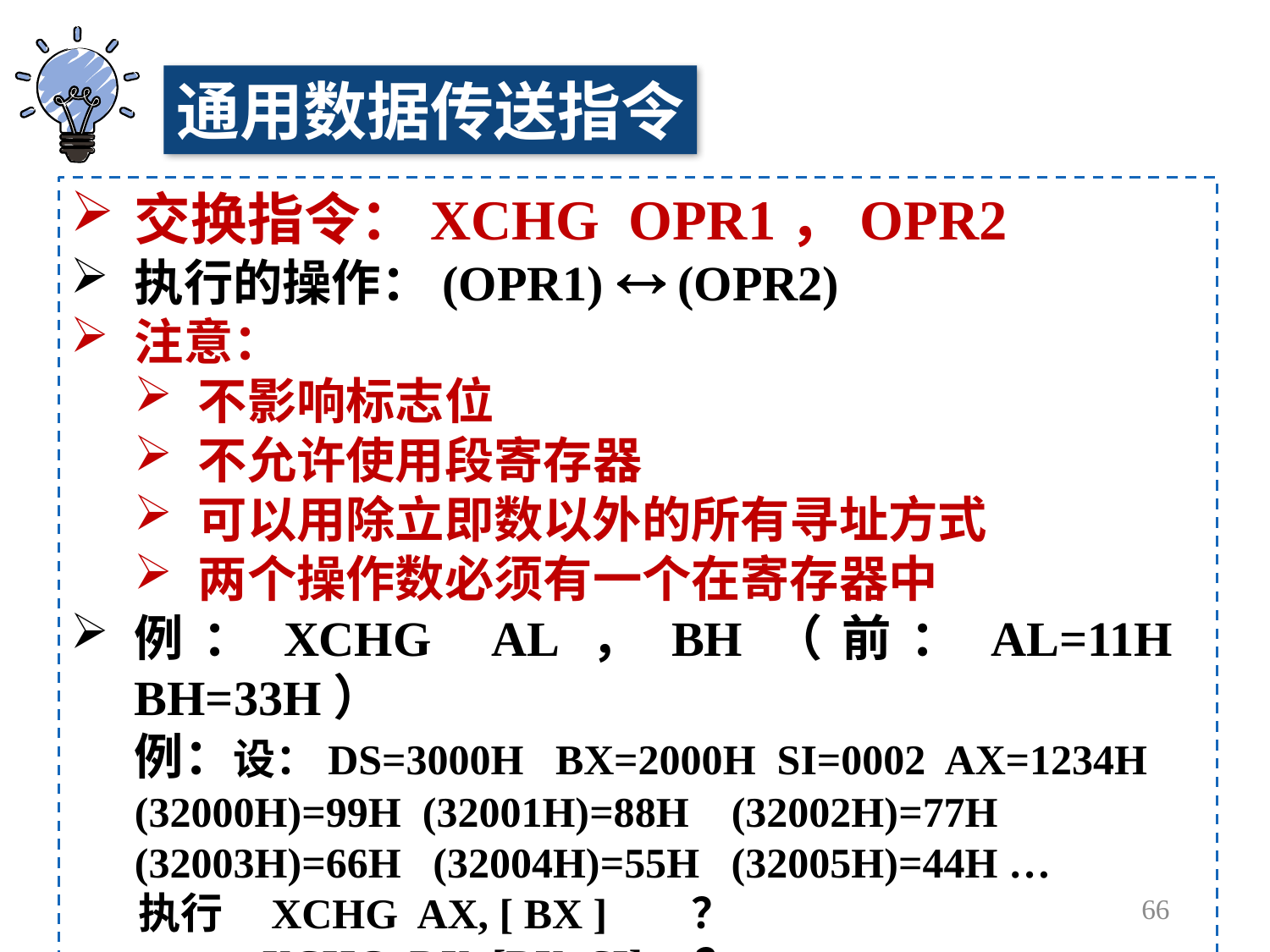

通用数据传送指令
交换指令：XCHG  OPR1，OPR2
执行的操作：(OPR1) ↔ (OPR2)
注意：
不影响标志位
不允许使用段寄存器
可以用除立即数以外的所有寻址方式
两个操作数必须有一个在寄存器中
例：XCHG  AL，BH（前：AL=11H  BH=33H）
例：设：DS=3000H   BX=2000H  SI=0002  AX=1234H   (32000H)=99H  (32001H)=88H    (32002H)=77H  (32003H)=66H   (32004H)=55H   (32005H)=44H …
      执行    XCHG  AX, [ BX ]       ？
                  XCHG  DX, [BX+SI]    ？
66